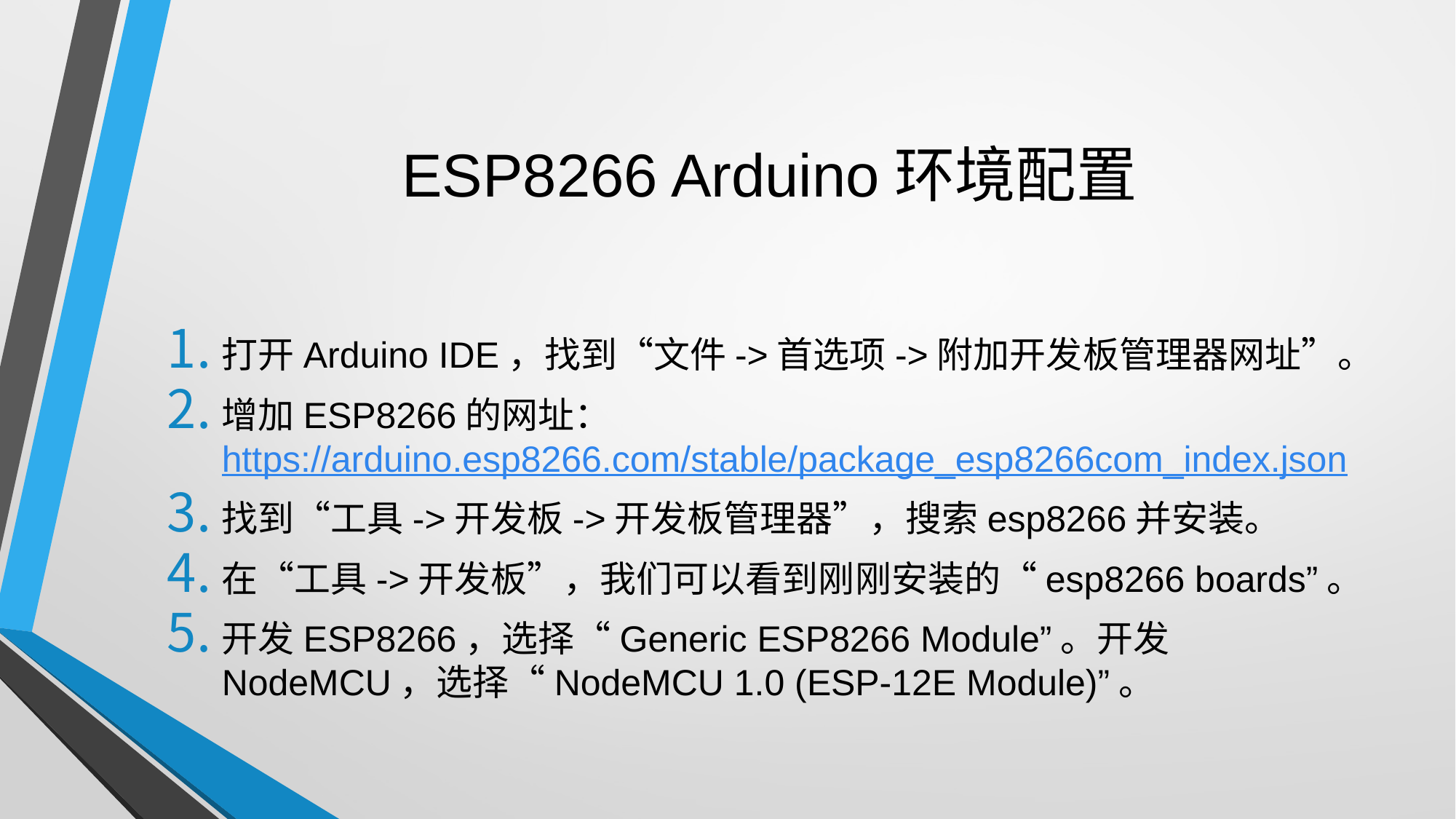

# ESP8266 Arduino环境配置
打开Arduino IDE，找到“文件->首选项->附加开发板管理器网址”。
增加ESP8266的网址： https://arduino.esp8266.com/stable/package_esp8266com_index.json
找到“工具->开发板->开发板管理器”，搜索esp8266并安装。
在“工具->开发板”，我们可以看到刚刚安装的“esp8266 boards”。
开发ESP8266，选择“Generic ESP8266 Module”。开发NodeMCU，选择“NodeMCU 1.0 (ESP-12E Module)”。